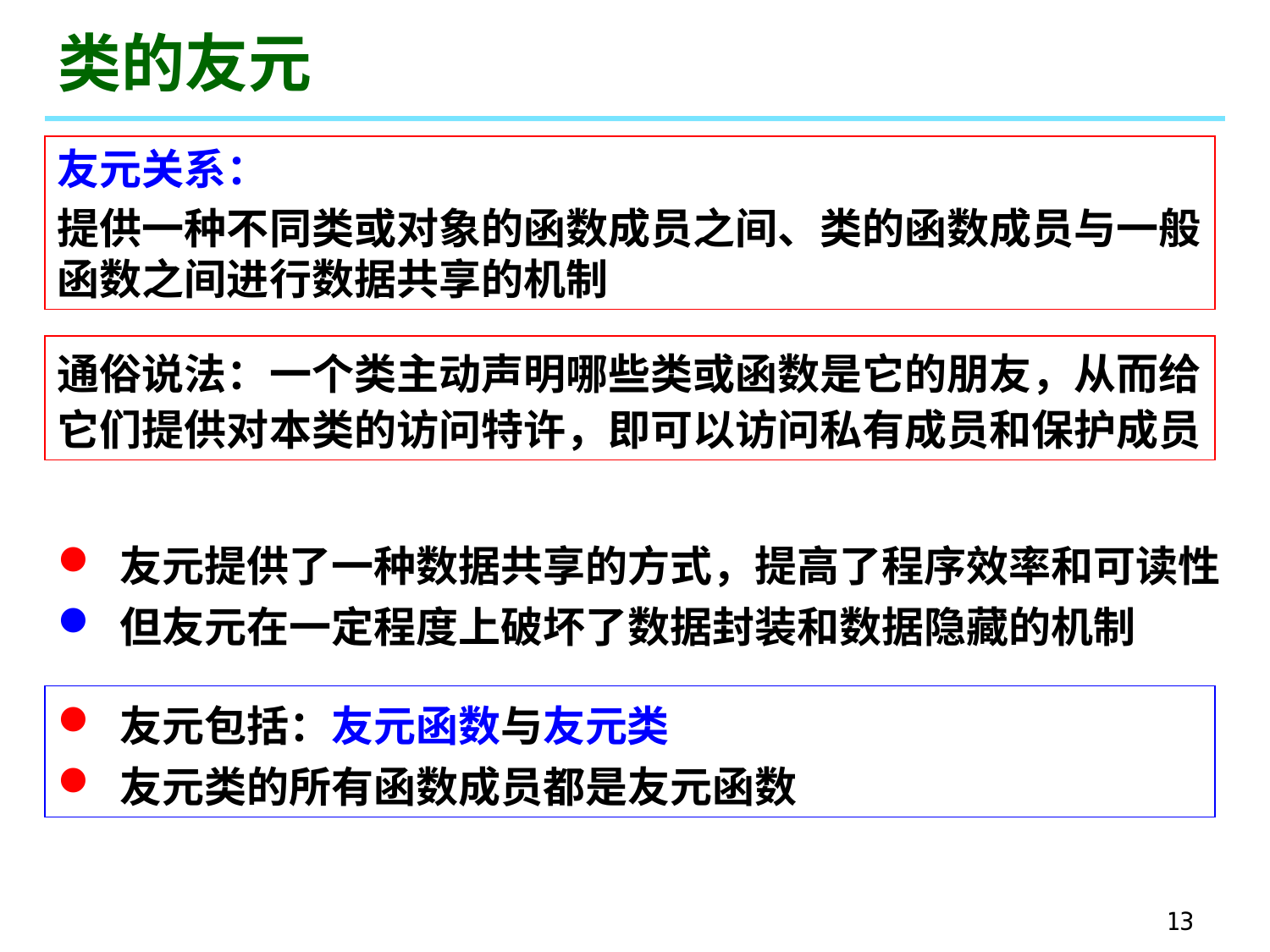

# 类的友元
友元关系：
提供一种不同类或对象的函数成员之间、类的函数成员与一般函数之间进行数据共享的机制
通俗说法：一个类主动声明哪些类或函数是它的朋友，从而给它们提供对本类的访问特许，即可以访问私有成员和保护成员
 友元提供了一种数据共享的方式，提高了程序效率和可读性
 但友元在一定程度上破坏了数据封装和数据隐藏的机制
 友元包括：友元函数与友元类
 友元类的所有函数成员都是友元函数
13